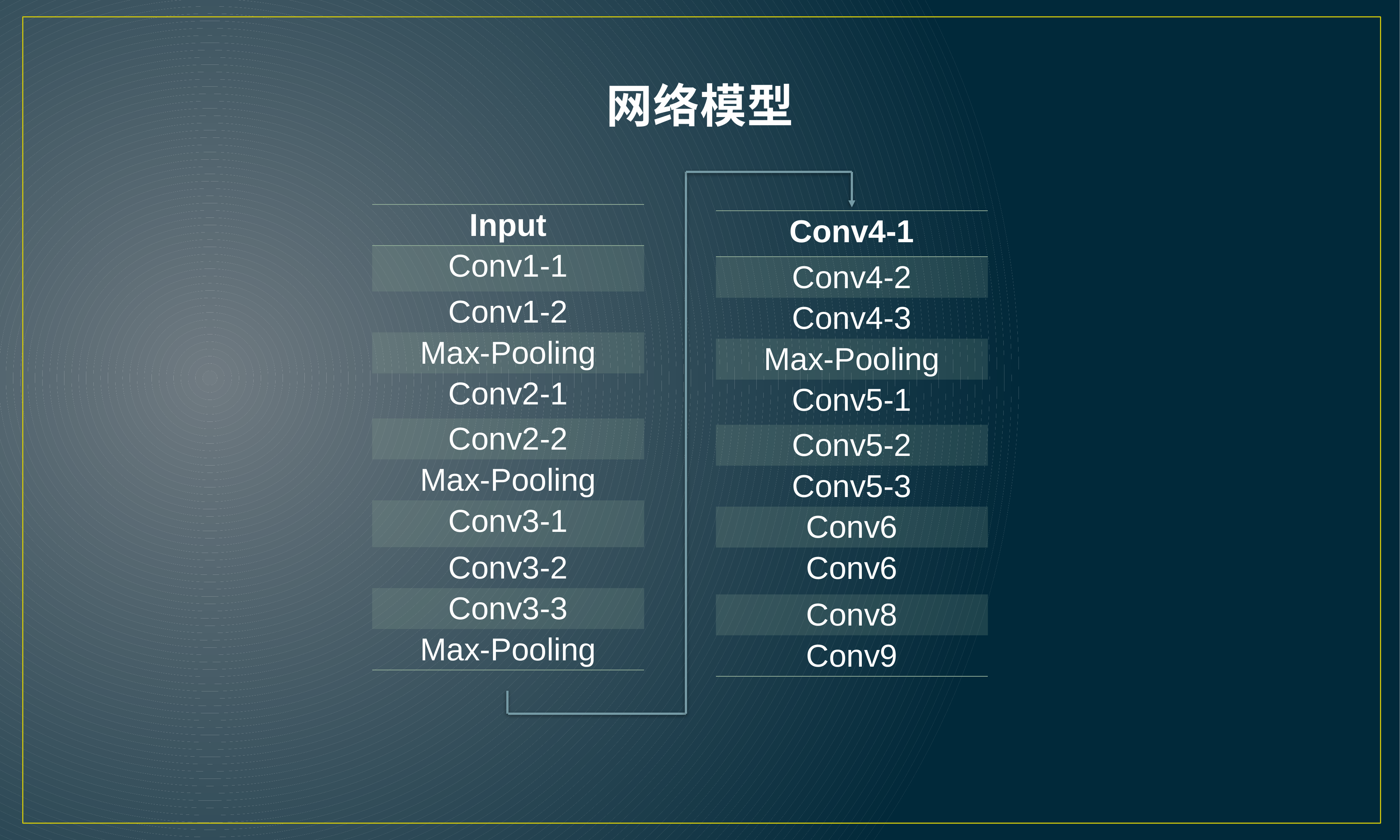

# 网络模型
| Input |
| --- |
| Conv1-1 |
| Conv1-2 |
| Max-Pooling |
| Conv2-1 |
| Conv2-2 |
| Max-Pooling |
| Conv3-1 |
| Conv3-2 |
| Conv3-3 |
| Max-Pooling |
| Conv4-1 |
| --- |
| Conv4-2 |
| Conv4-3 |
| Max-Pooling |
| Conv5-1 |
| Conv5-2 |
| Conv5-3 |
| Conv6 |
| Conv6 |
| Conv8 |
| Conv9 |